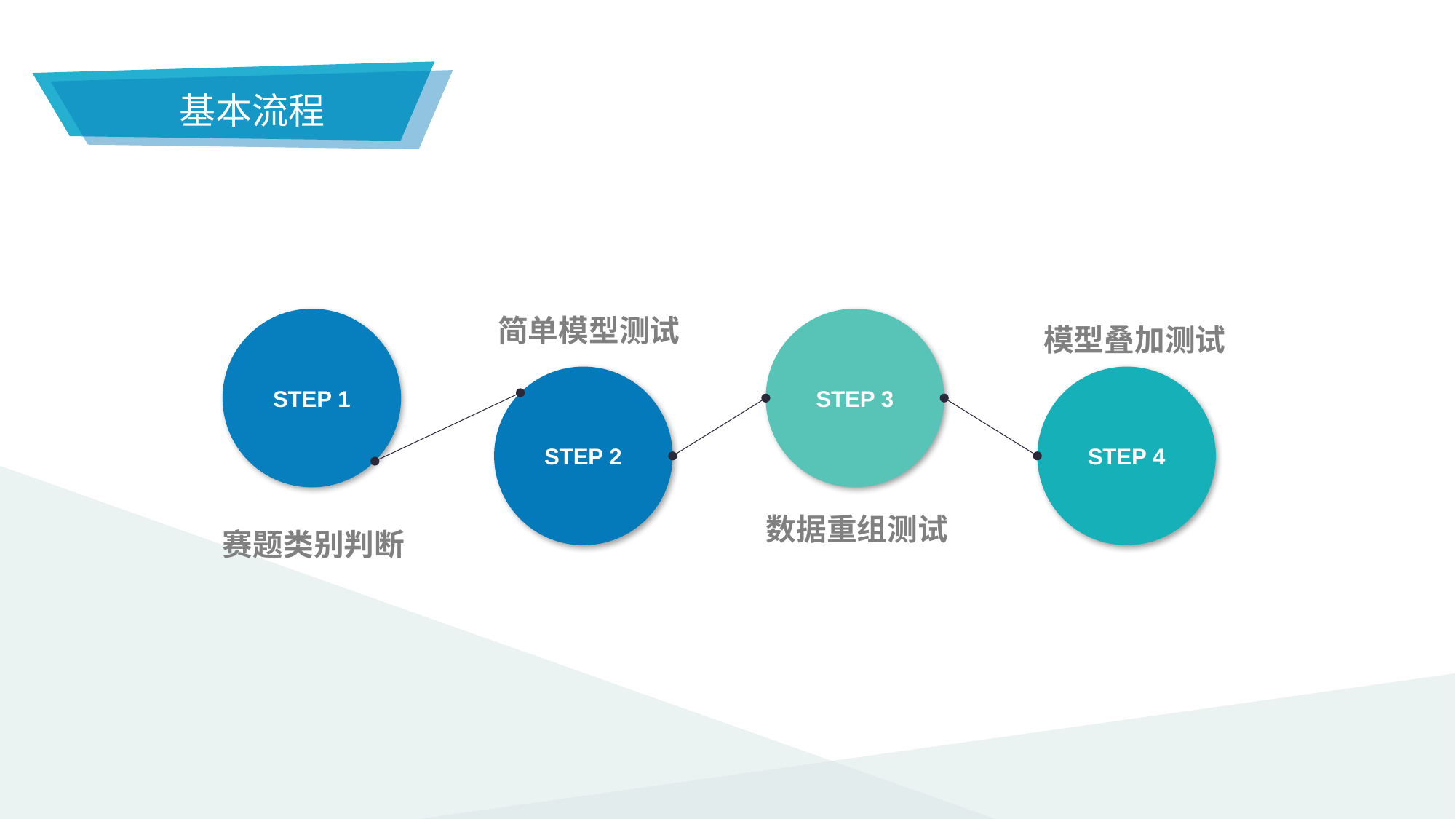

基本流程
STEP 1
STEP 3
简单模型测试
模型叠加测试
STEP 2
STEP 4

数据重组测试
赛题类别判断